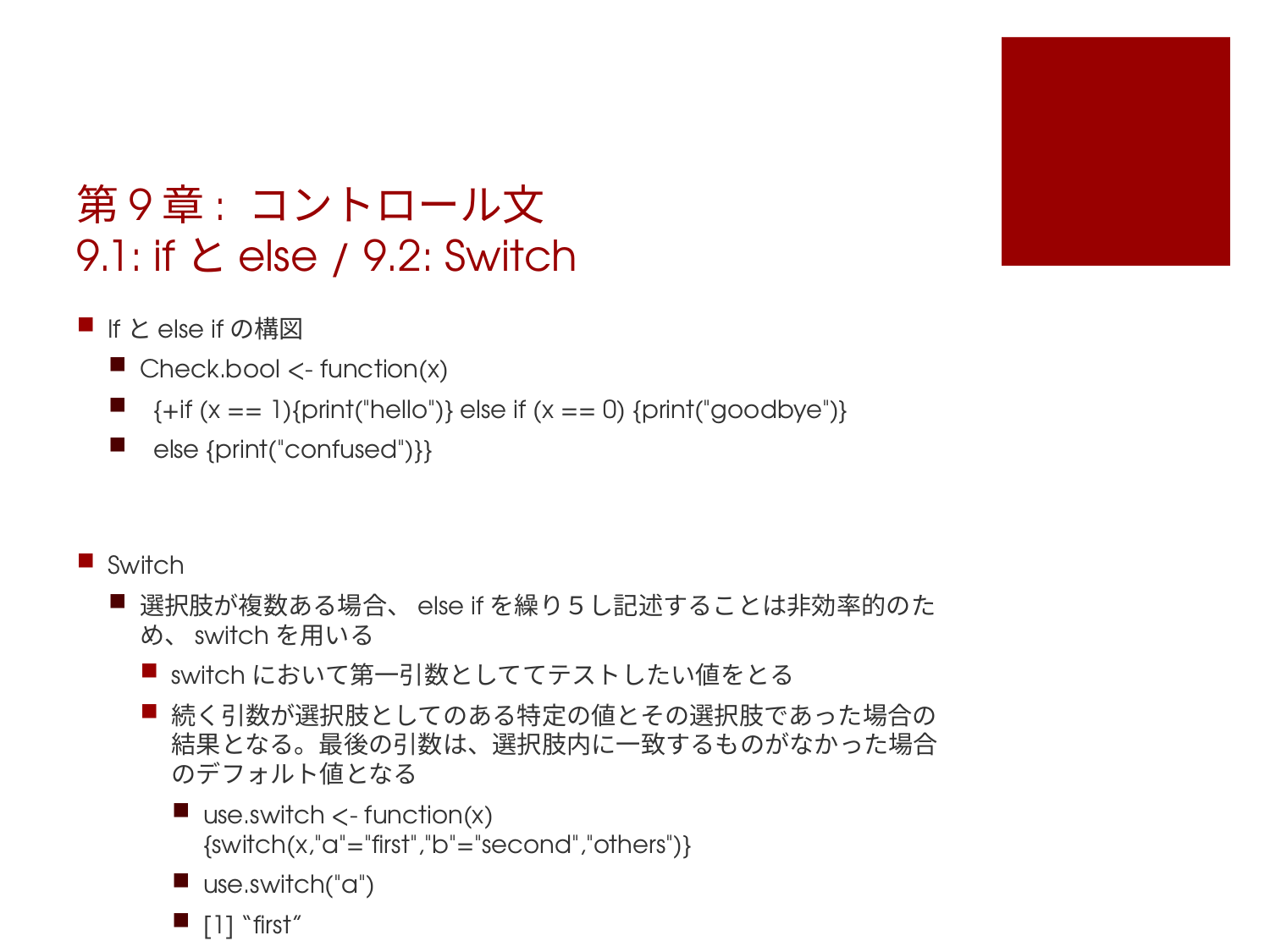

# 第9章: コントロール文 9.1: ifとelse / 9.2: Switch
Ifとelse ifの構図
Check.bool <- function(x)
  {+if (x == 1){print("hello")} else if (x == 0) {print("goodbye")}
  else {print("confused")}}

Switch
選択肢が複数ある場合、else ifを繰り５し記述することは非効率的のため、switchを用いる
switchにおいて第一引数としててテストしたい値をとる
続く引数が選択肢としてのある特定の値とその選択肢であった場合の結果となる。最後の引数は、選択肢内に一致するものがなかった場合のデフォルト値となる
use.switch <- function(x){switch(x,"a"="first","b"="second","others")}
use.switch("a")
[1] “first”